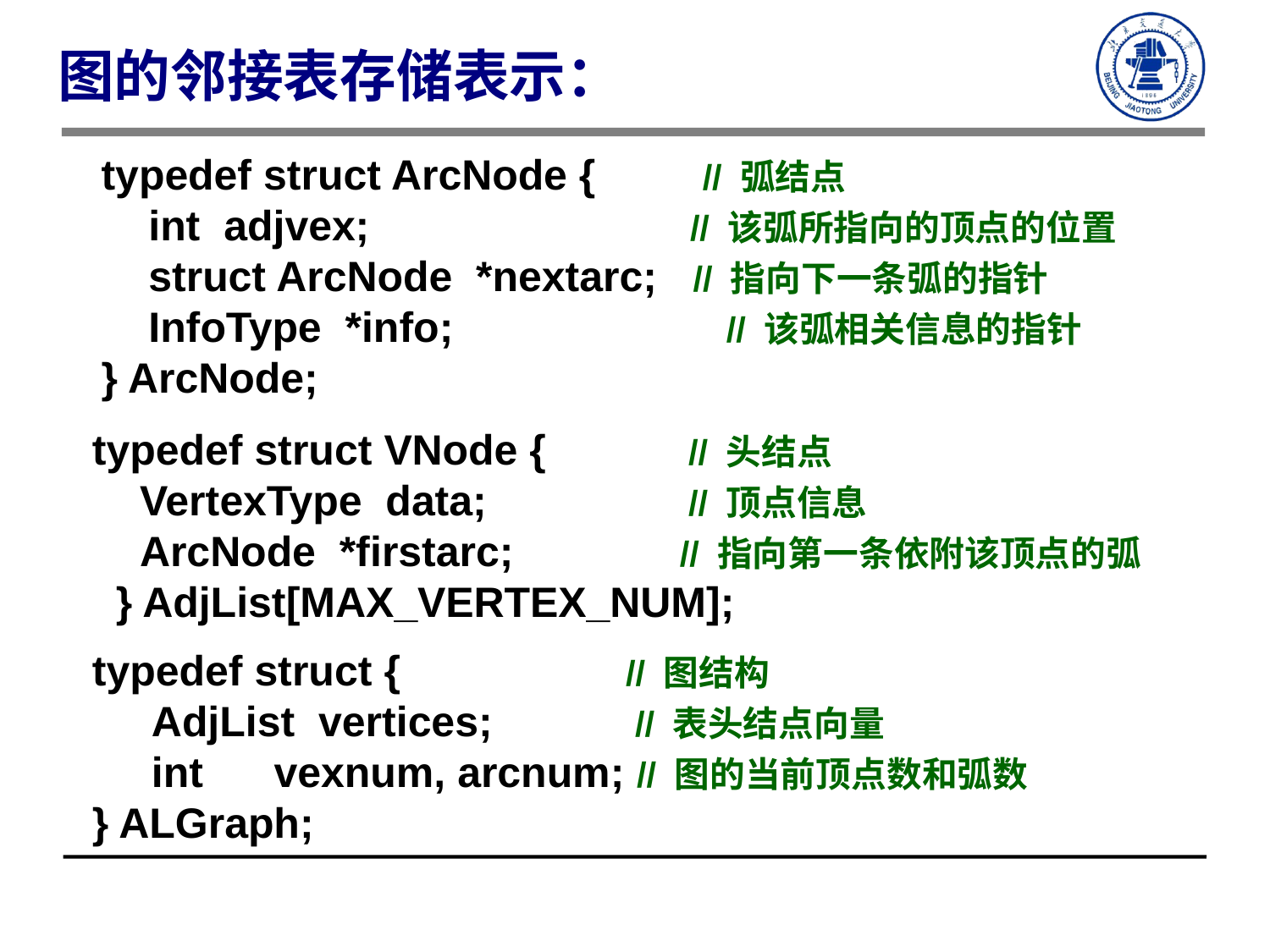

图的邻接表存储表示：
typedef struct ArcNode {         // 弧结点
    int  adjvex;                           // 该弧所指向的顶点的位置
    struct ArcNode  *nextarc;   // 指向下一条弧的指针
    InfoType  *info;                       // 该弧相关信息的指针
} ArcNode;
typedef struct VNode {            // 头结点
    VertexType  data;                 // 顶点信息
    ArcNode  *firstarc;              // 指向第一条依附该顶点的弧
  } AdjList[MAX_VERTEX_NUM];
typedef struct {                   // 图结构
     AdjList  vertices;            // 表头结点向量
     int      vexnum, arcnum; // 图的当前顶点数和弧数
} ALGraph;